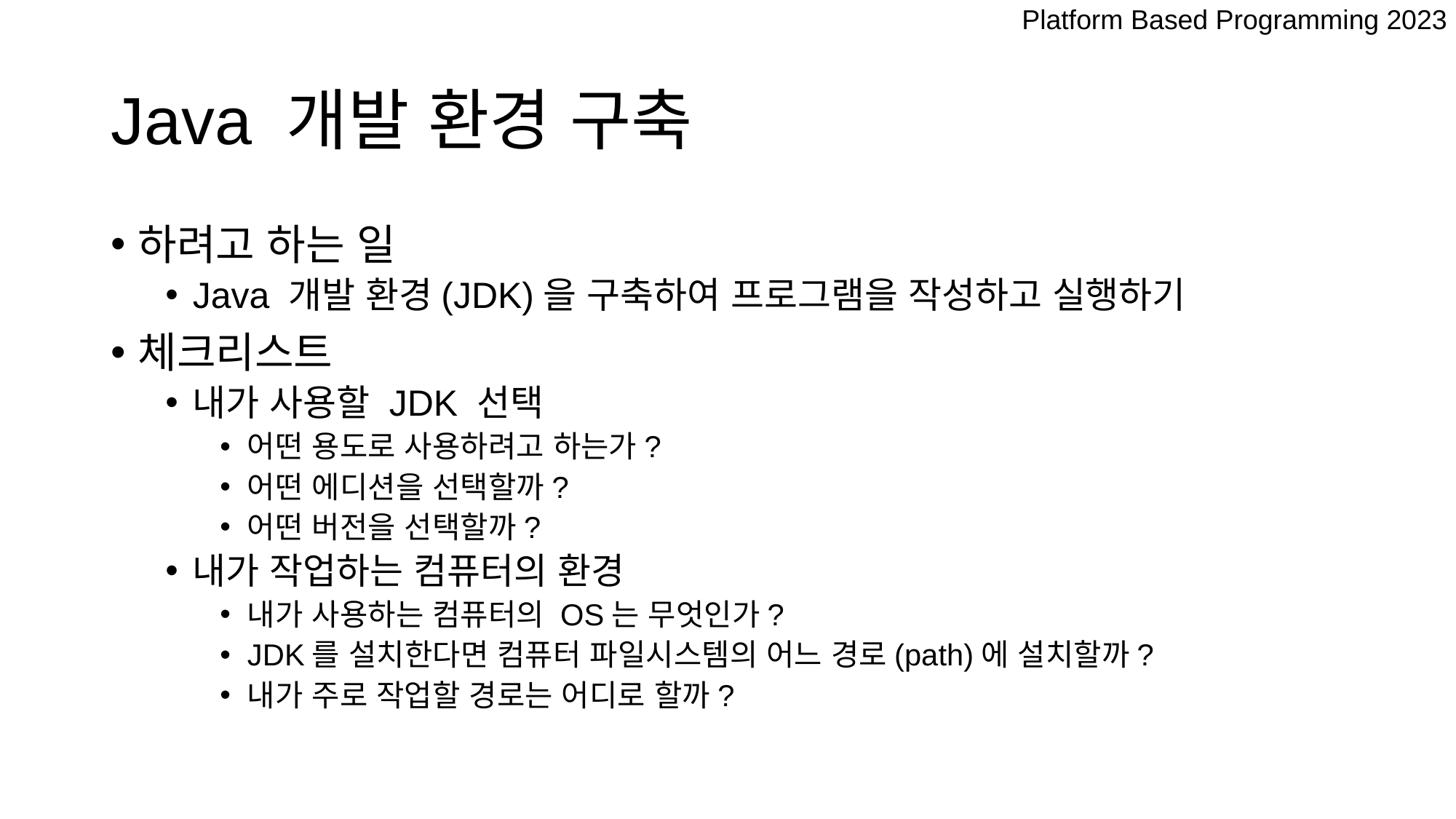

Platform Based Programming 2023
# Java 개발 환경 구축
하려고 하는 일
Java 개발 환경(JDK)을 구축하여 프로그램을 작성하고 실행하기
체크리스트
내가 사용할 JDK 선택
어떤 용도로 사용하려고 하는가?
어떤 에디션을 선택할까?
어떤 버전을 선택할까?
내가 작업하는 컴퓨터의 환경
내가 사용하는 컴퓨터의 OS는 무엇인가?
JDK를 설치한다면 컴퓨터 파일시스템의 어느 경로(path)에 설치할까?
내가 주로 작업할 경로는 어디로 할까?